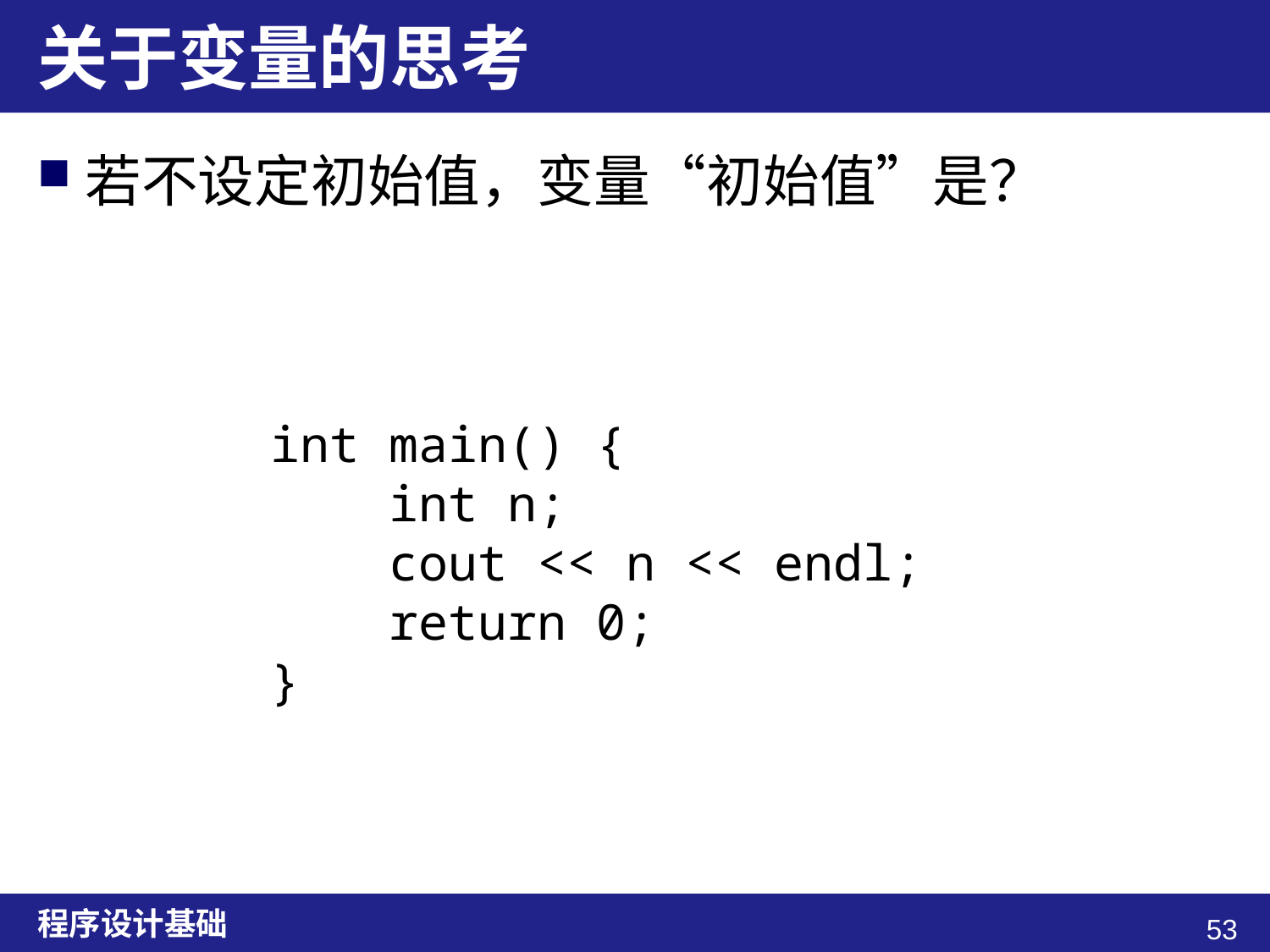

# 关于变量的思考
若不设定初始值，变量“初始值”是？
int main() {
    int n;
    cout << n << endl;
    return 0;
}